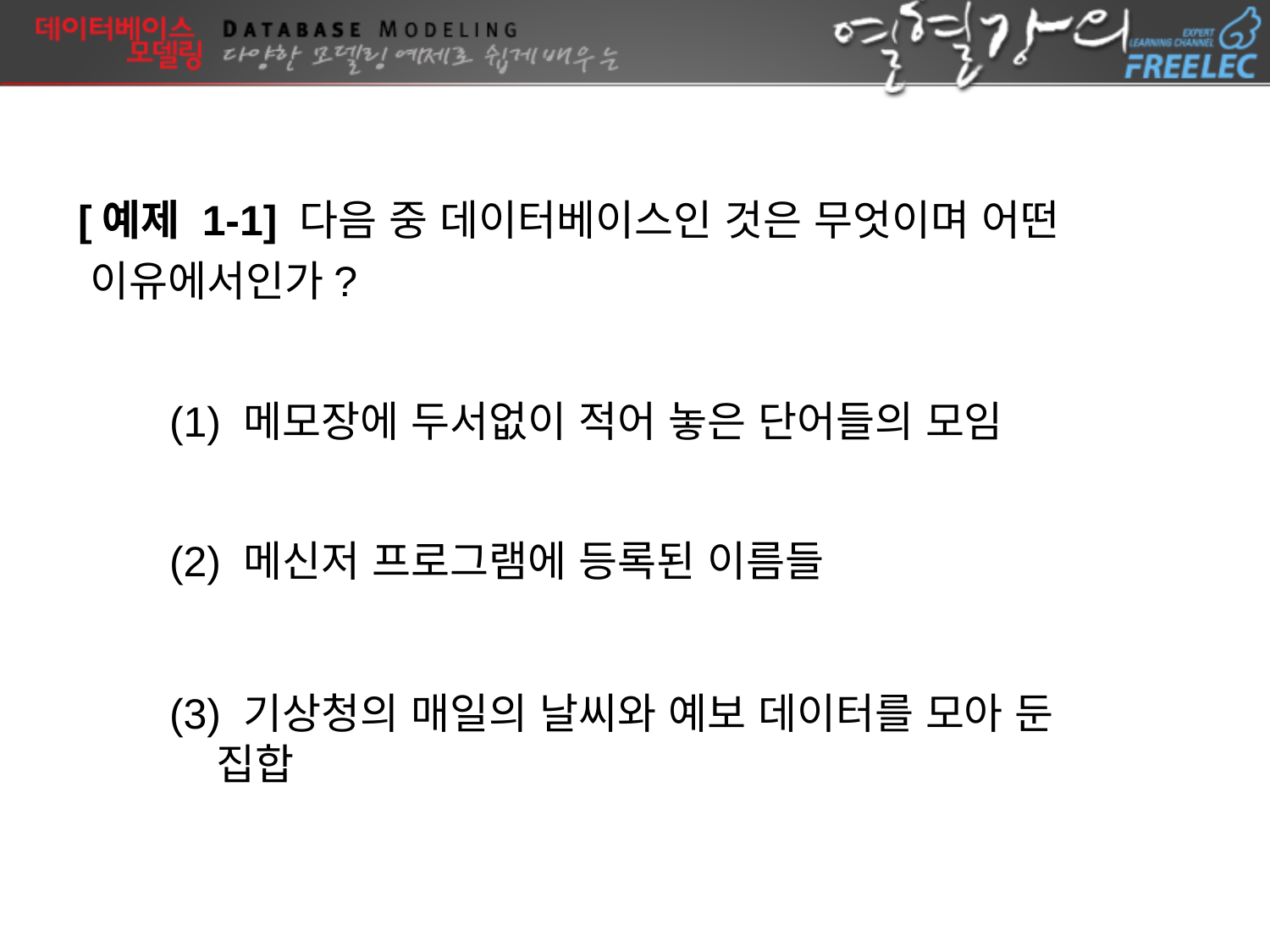

[예제 1-1] 다음 중 데이터베이스인 것은 무엇이며 어떤 이유에서인가?

	(1) 메모장에 두서없이 적어 놓은 단어들의 모임

	(2) 메신저 프로그램에 등록된 이름들

	(3) 기상청의 매일의 날씨와 예보 데이터를 모아 둔 	    집합